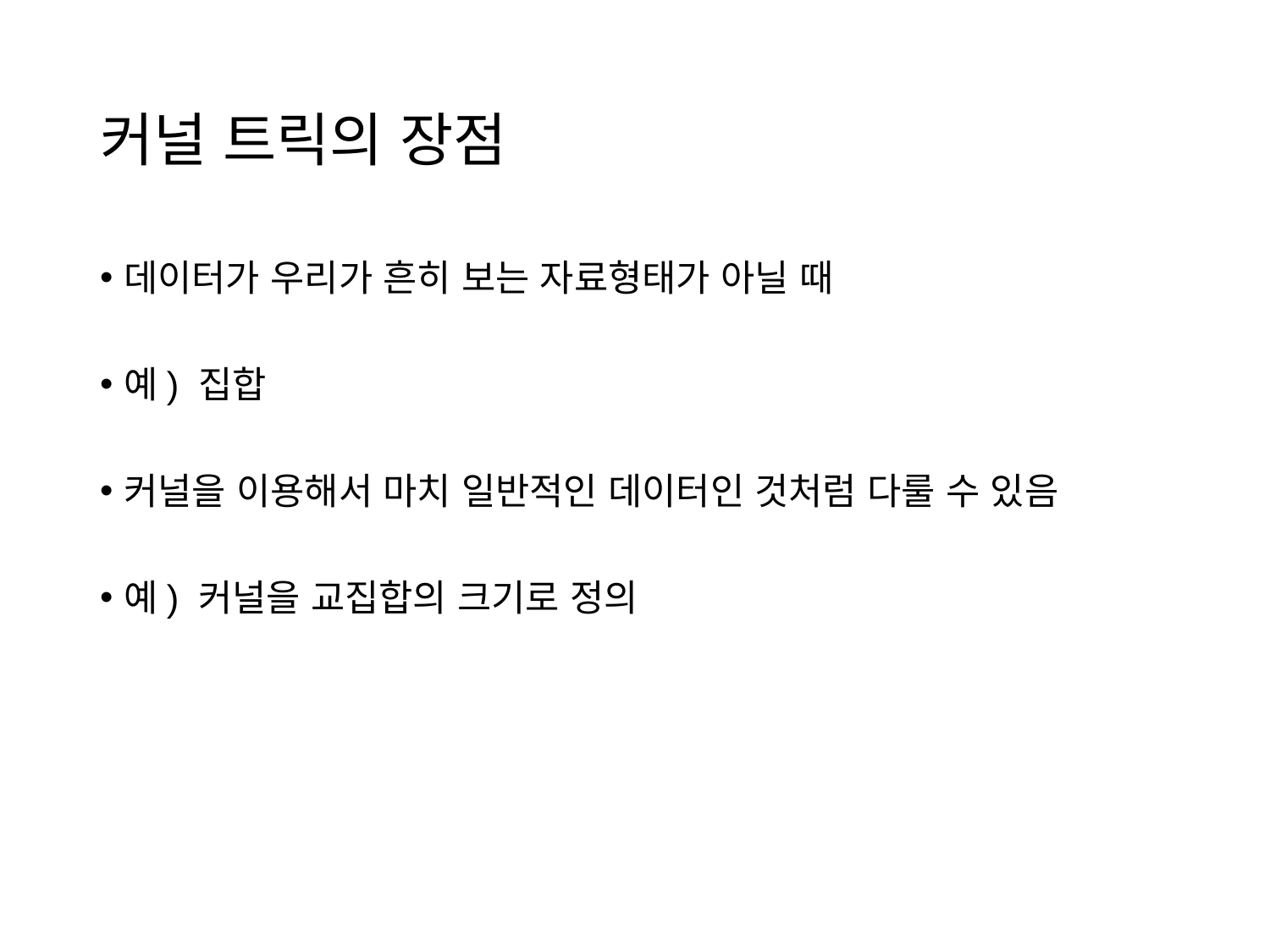

# 커널 트릭의 장점
데이터가 우리가 흔히 보는 자료형태가 아닐 때

예) 집합

커널을 이용해서 마치 일반적인 데이터인 것처럼 다룰 수 있음

예) 커널을 교집합의 크기로 정의